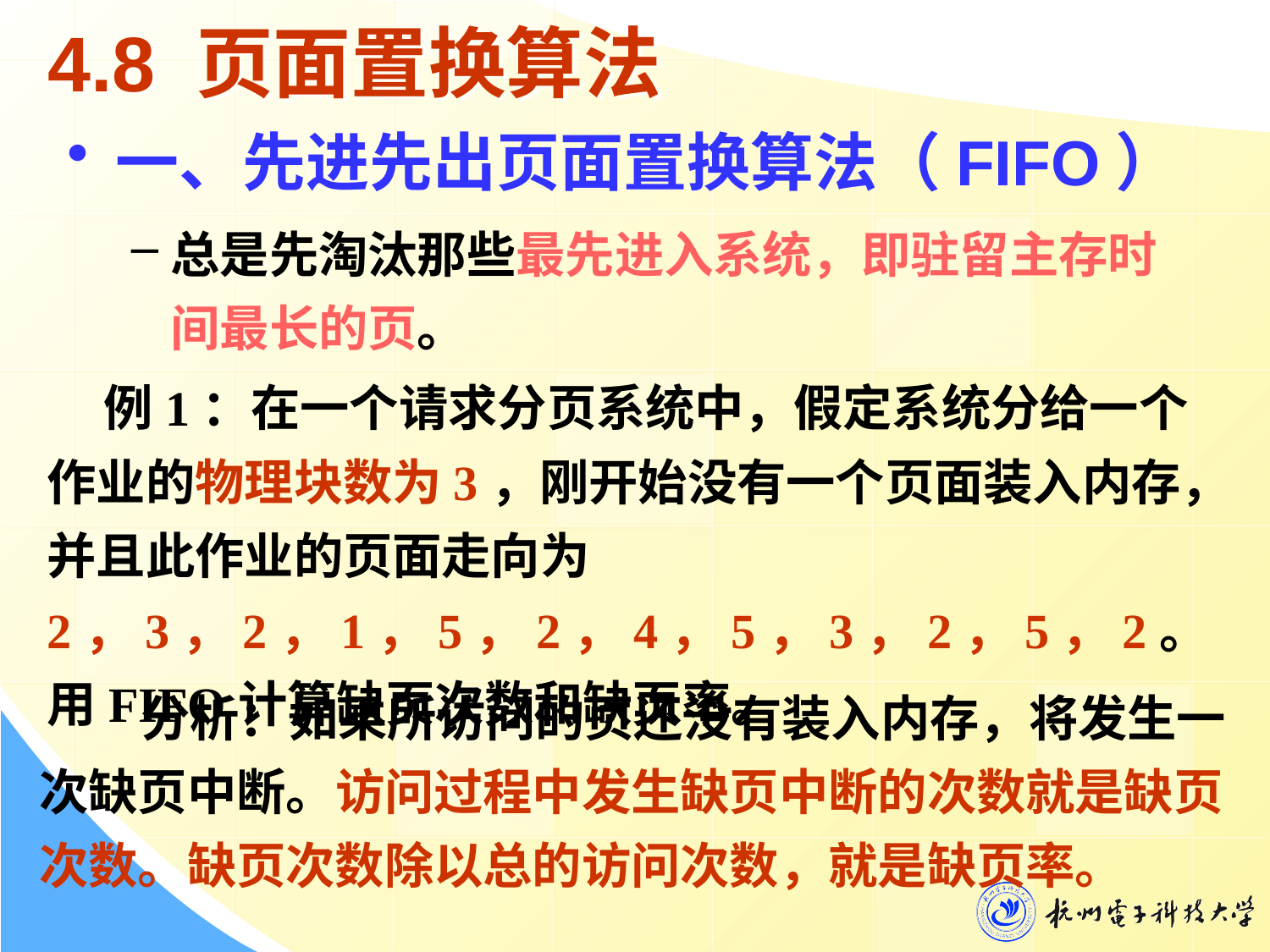

# 4.8 页面置换算法
一、先进先出页面置换算法（FIFO）
总是先淘汰那些最先进入系统，即驻留主存时间最长的页。
    例1：在一个请求分页系统中，假定系统分给一个作业的物理块数为3，刚开始没有一个页面装入内存，并且此作业的页面走向为2，3，2，1，5，2，4，5，3，2，5，2。用FIFO计算缺页次数和缺页率。
        分析：如果所访问的页还没有装入内存，将发生一次缺页中断。访问过程中发生缺页中断的次数就是缺页次数。缺页次数除以总的访问次数，就是缺页率。